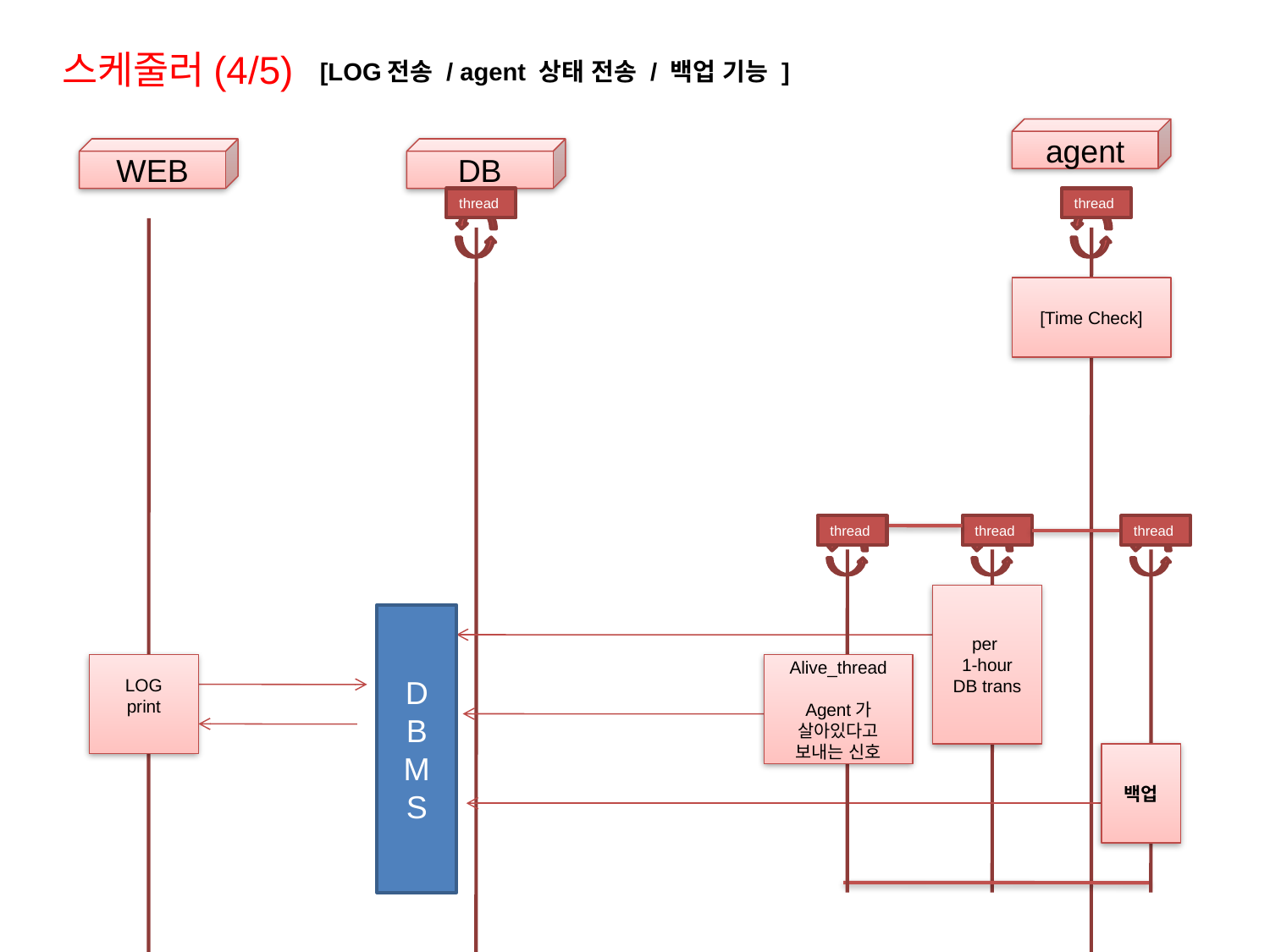

스케줄러(4/5)
[LOG전송 / agent 상태 전송 / 백업 기능 ]
agent
WEB
DB
thread

thread

[Time Check]
thread

thread

thread

per
1-hour
DB trans
D
B
M
S

LOG
print

Alive_thread

Agent가 살아있다고 보내는 신호
백업